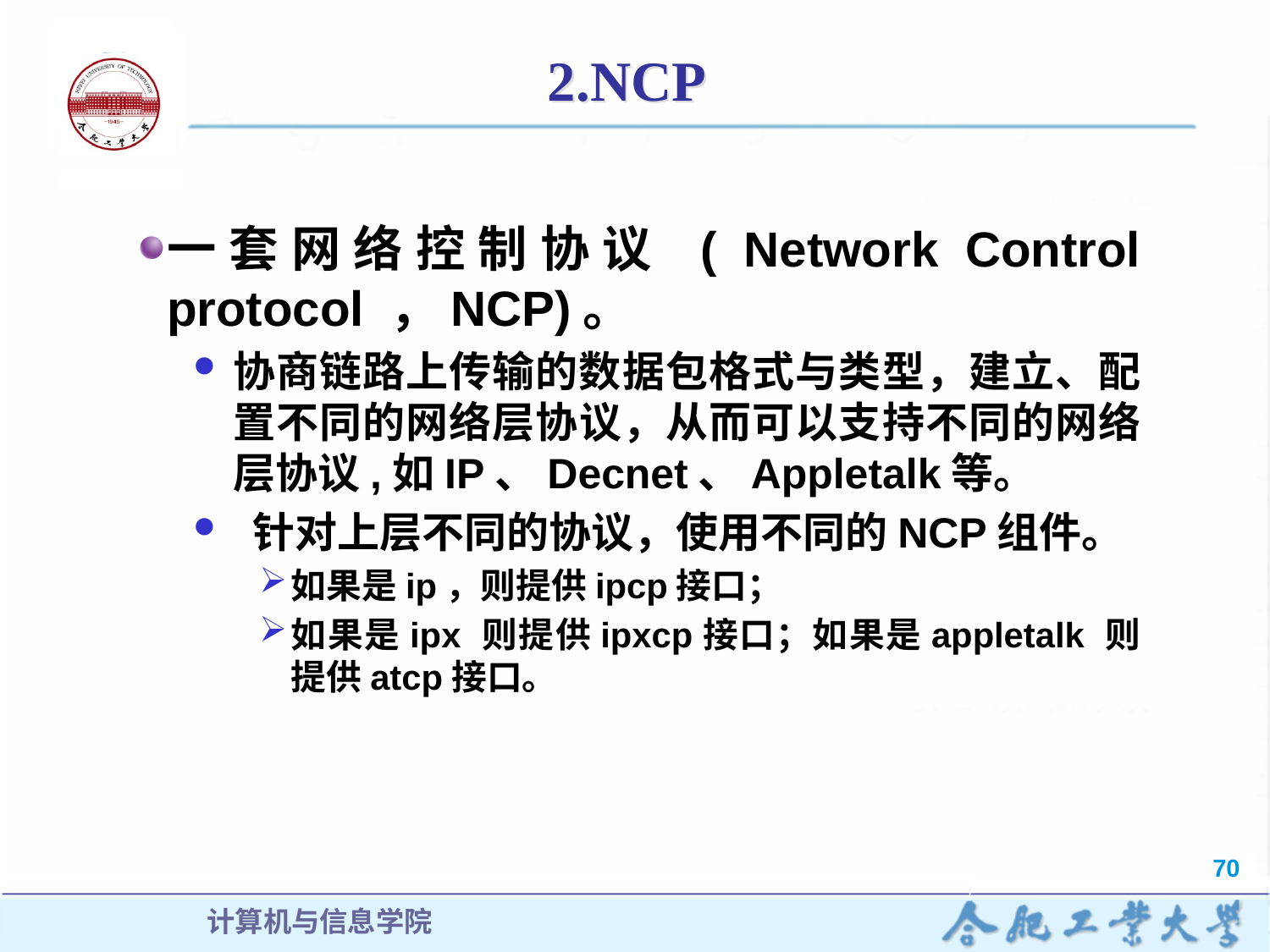

# 2.NCP
一套网络控制协议 ( Network Control protocol ，NCP)。
协商链路上传输的数据包格式与类型，建立、配置不同的网络层协议，从而可以支持不同的网络层协议,如IP、Decnet、Appletalk等。
 针对上层不同的协议，使用不同的NCP组件。
如果是ip，则提供ipcp接口；
如果是ipx 则提供ipxcp接口；如果是appletalk 则提供atcp接口。